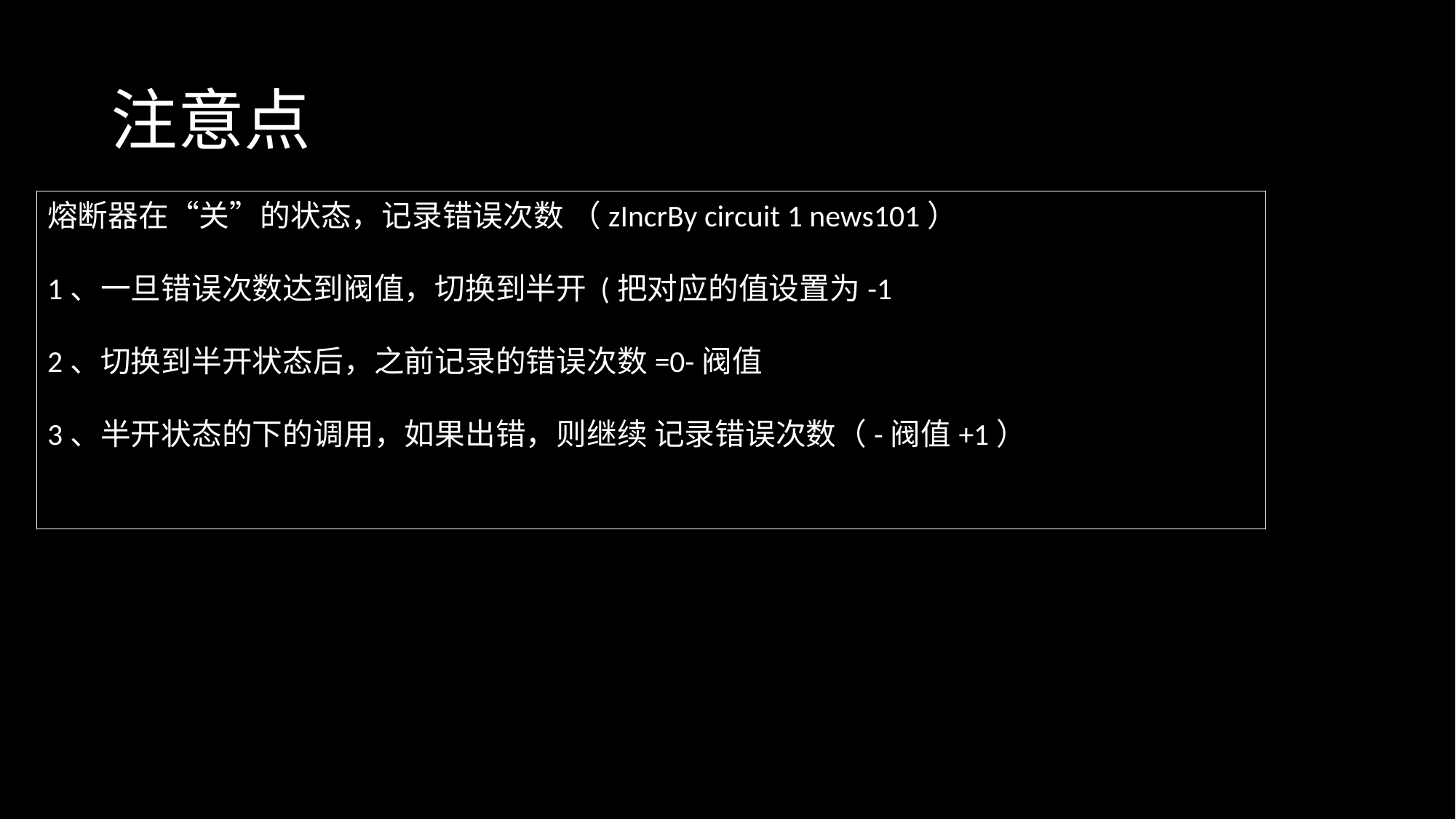

# 注意点
熔断器在“关”的状态，记录错误次数 （zIncrBy circuit 1 news101）

1、一旦错误次数达到阀值，切换到半开 (把对应的值设置为-1

2、切换到半开状态后，之前记录的错误次数=0-阀值

3、半开状态的下的调用，如果出错，则继续 记录错误次数（-阀值+1）